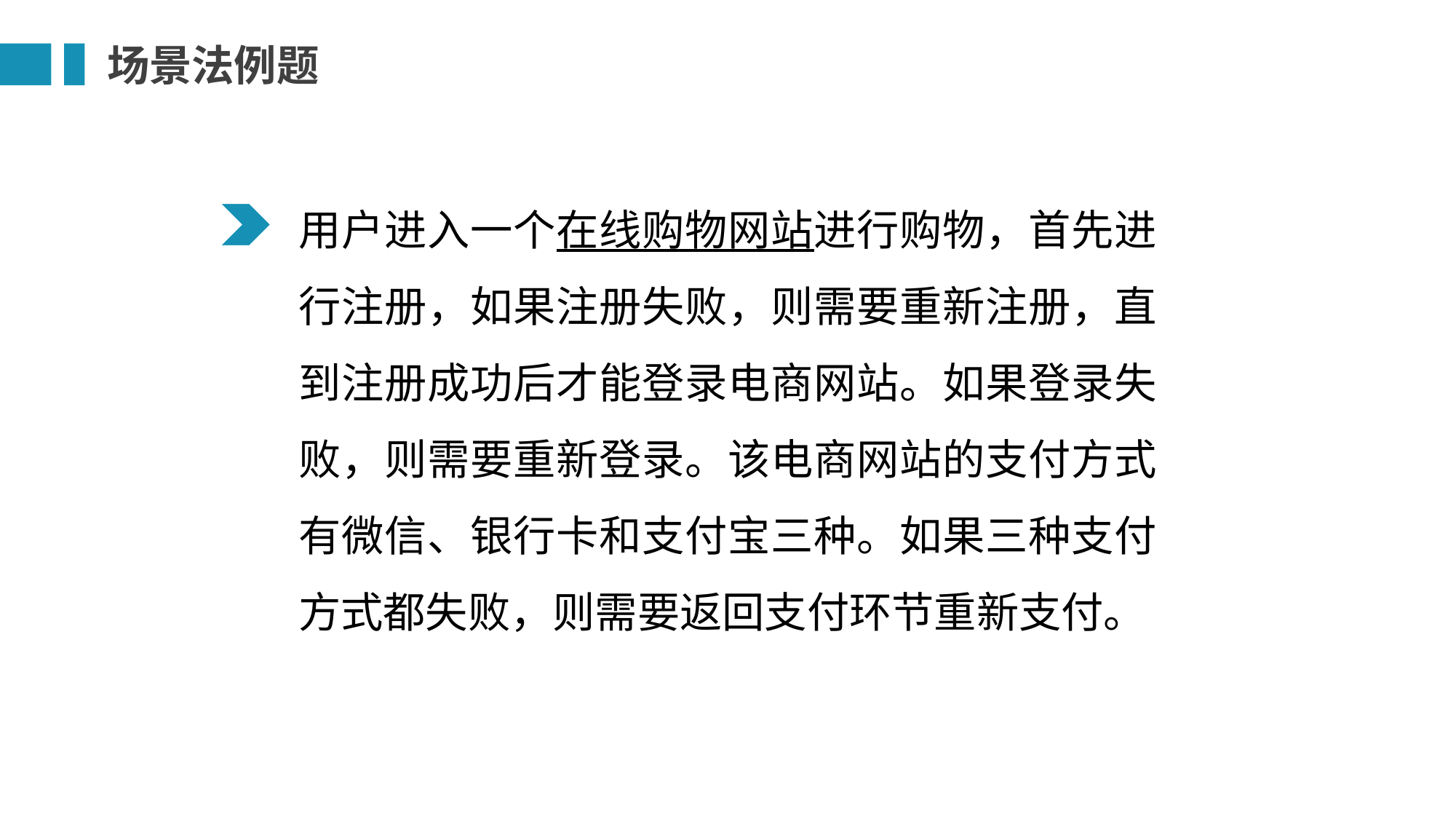

场景法例题

用户进入一个在线购物网站进行购物，首先进行注册，如果注册失败，则需要重新注册，直到注册成功后才能登录电商网站。如果登录失败，则需要重新登录。该电商网站的支付方式有微信、银行卡和支付宝三种。如果三种支付方式都失败，则需要返回支付环节重新支付。

122